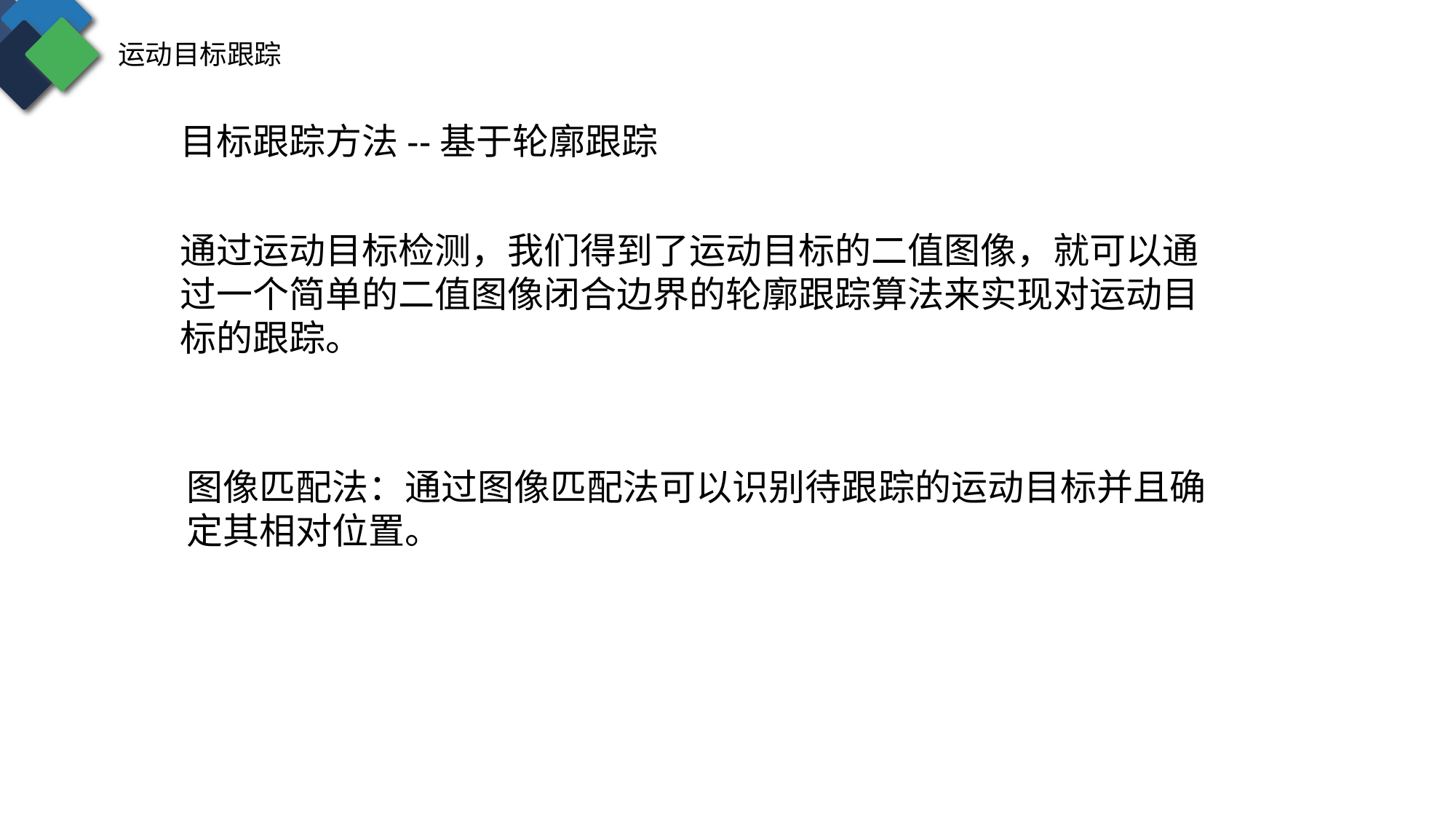

运动目标跟踪
目标跟踪方法--基于轮廓跟踪

通过运动目标检测，我们得到了运动目标的二值图像，就可以通过一个简单的二值图像闭合边界的轮廓跟踪算法来实现对运动目标的跟踪。
图像匹配法：通过图像匹配法可以识别待跟踪的运动目标并且确定其相对位置。